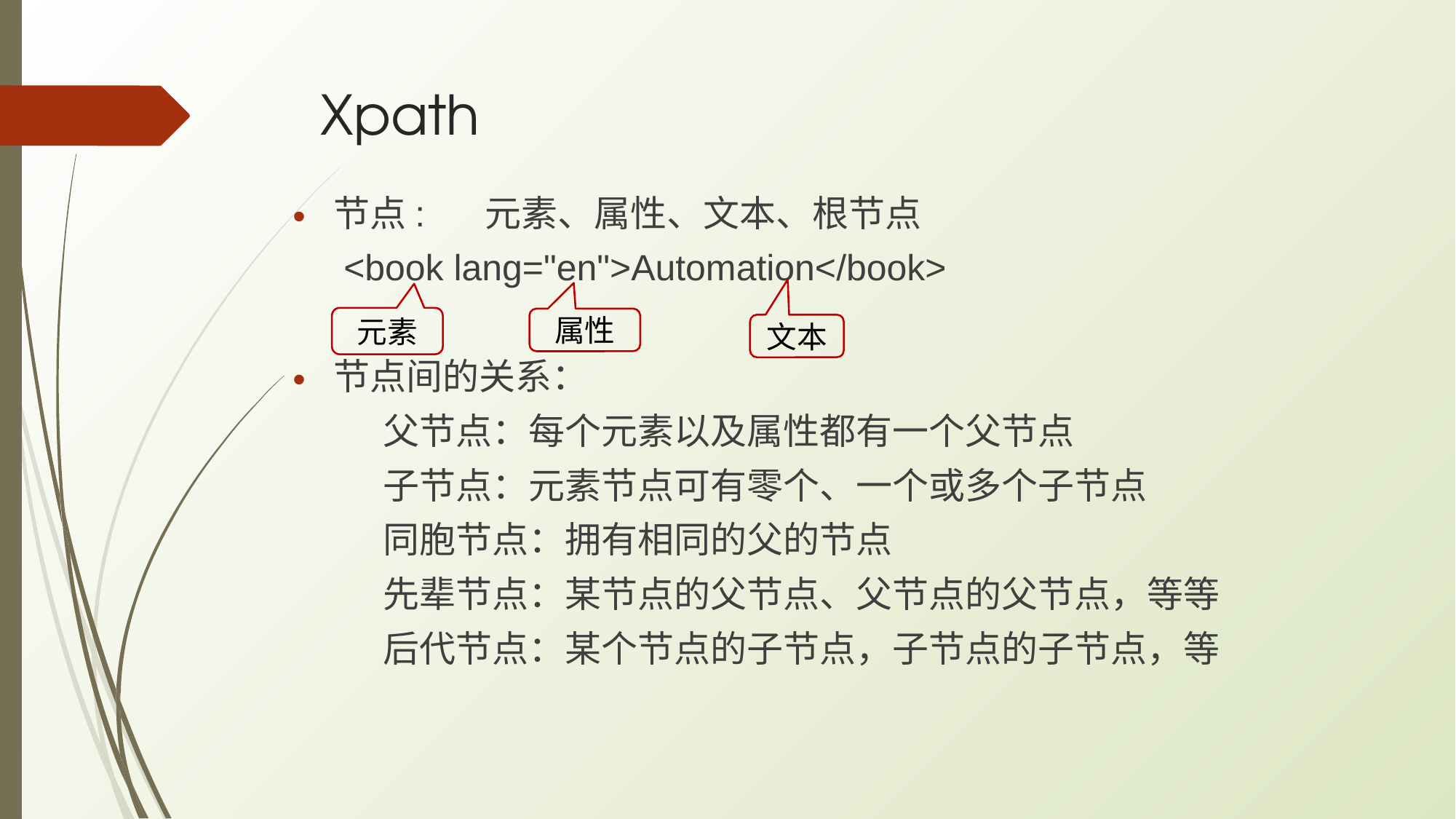

# Xpath
节点:     元素、属性、文本、根节点
     <book lang="en">Automation</book>

节点间的关系：
        父节点：每个元素以及属性都有一个父节点
        子节点：元素节点可有零个、一个或多个子节点
        同胞节点：拥有相同的父的节点
        先辈节点：某节点的父节点、父节点的父节点，等等
        后代节点：某个节点的子节点，子节点的子节点，等
元素
属性
文本